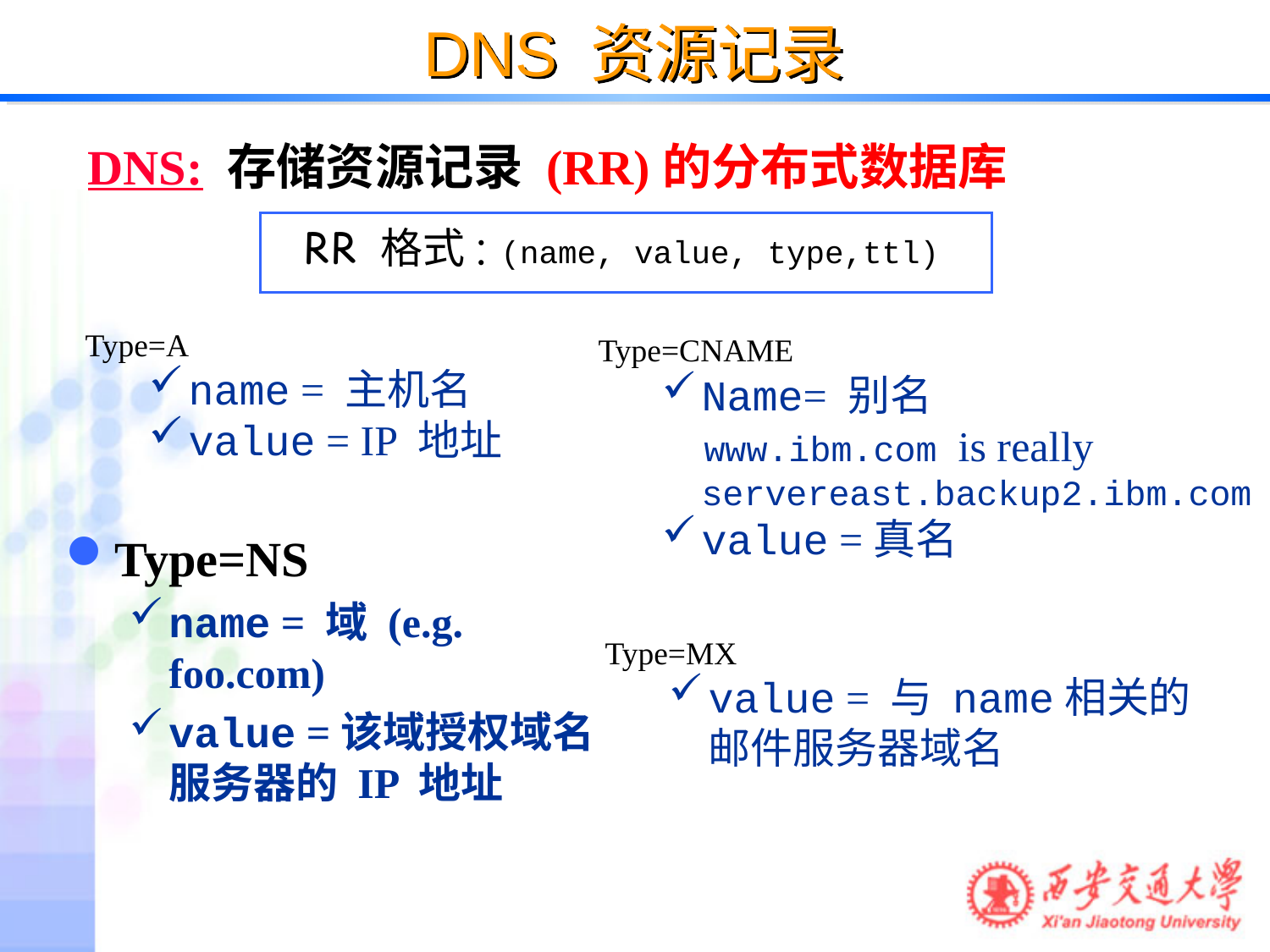

# DNS 资源记录
DNS: 存储资源记录 (RR)的分布式数据库

RR 格式: (name, value, type,ttl)
Type=A
name = 主机名
value = IP 地址

Type=CNAME
Name= 别名
  www.ibm.com is really  servereast.backup2.ibm.com
value =真名

Type=NS
name = 域 (e.g. foo.com)
value =该域授权域名服务器的 IP 地址

Type=MX
value = 与 name相关的邮件服务器域名